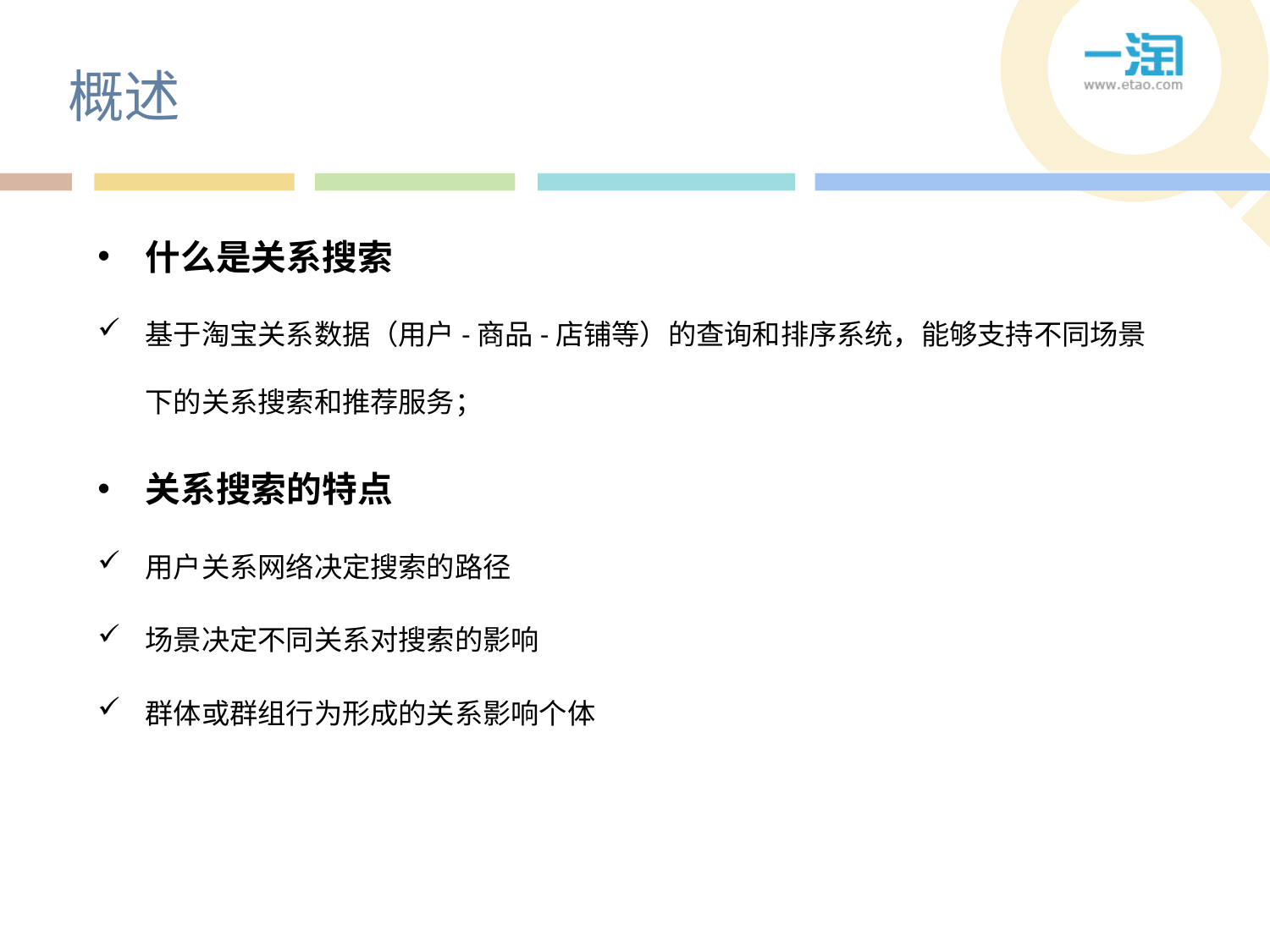

# 概述
什么是关系搜索
基于淘宝关系数据（用户-商品-店铺等）的查询和排序系统，能够支持不同场景下的关系搜索和推荐服务；
关系搜索的特点
用户关系网络决定搜索的路径
场景决定不同关系对搜索的影响
群体或群组行为形成的关系影响个体